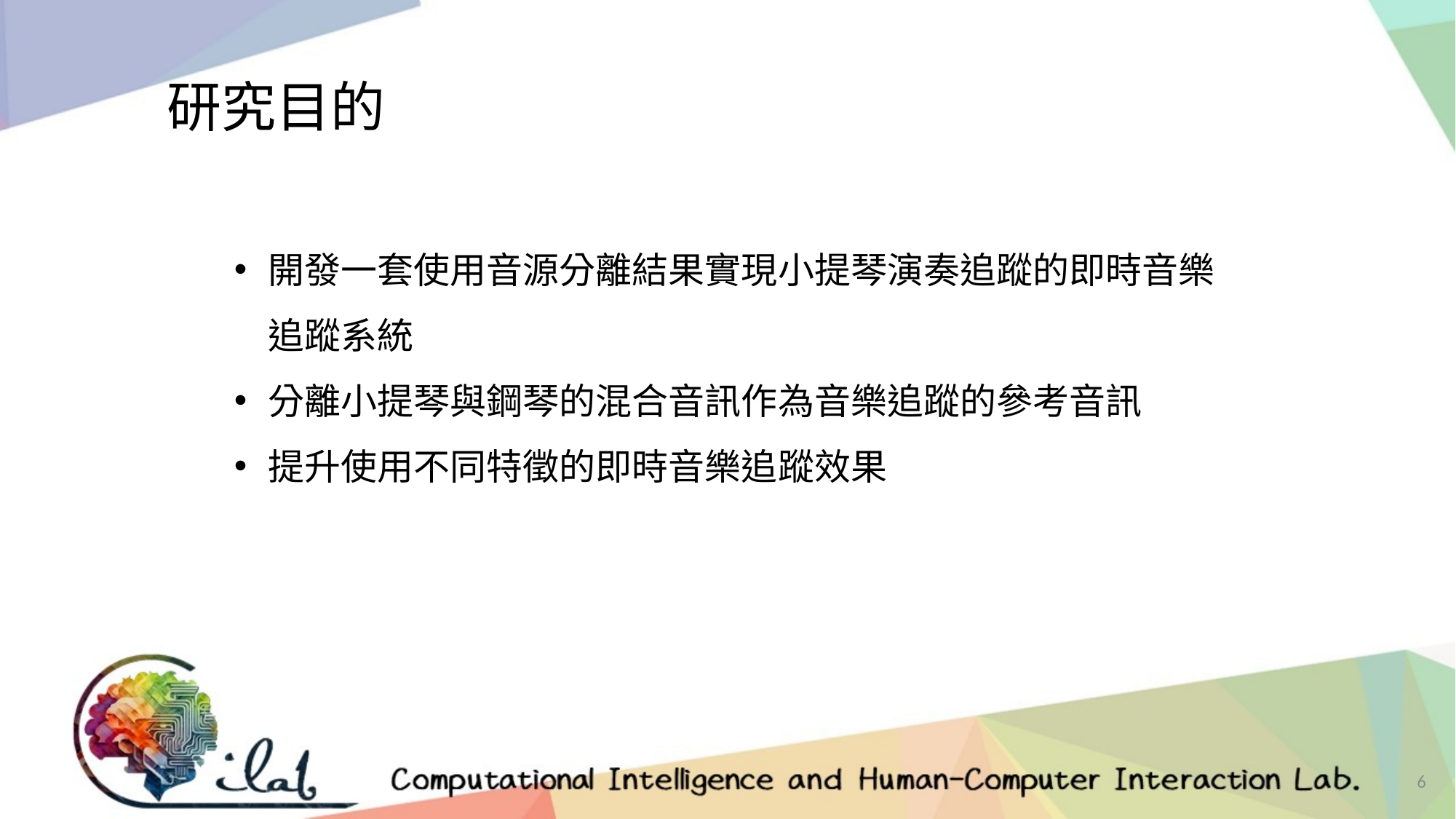

研究目的
開發一套使用音源分離結果實現小提琴演奏追蹤的即時音樂追蹤系統
分離小提琴與鋼琴的混合音訊作為音樂追蹤的參考音訊
提升使用不同特徵的即時音樂追蹤效果
6